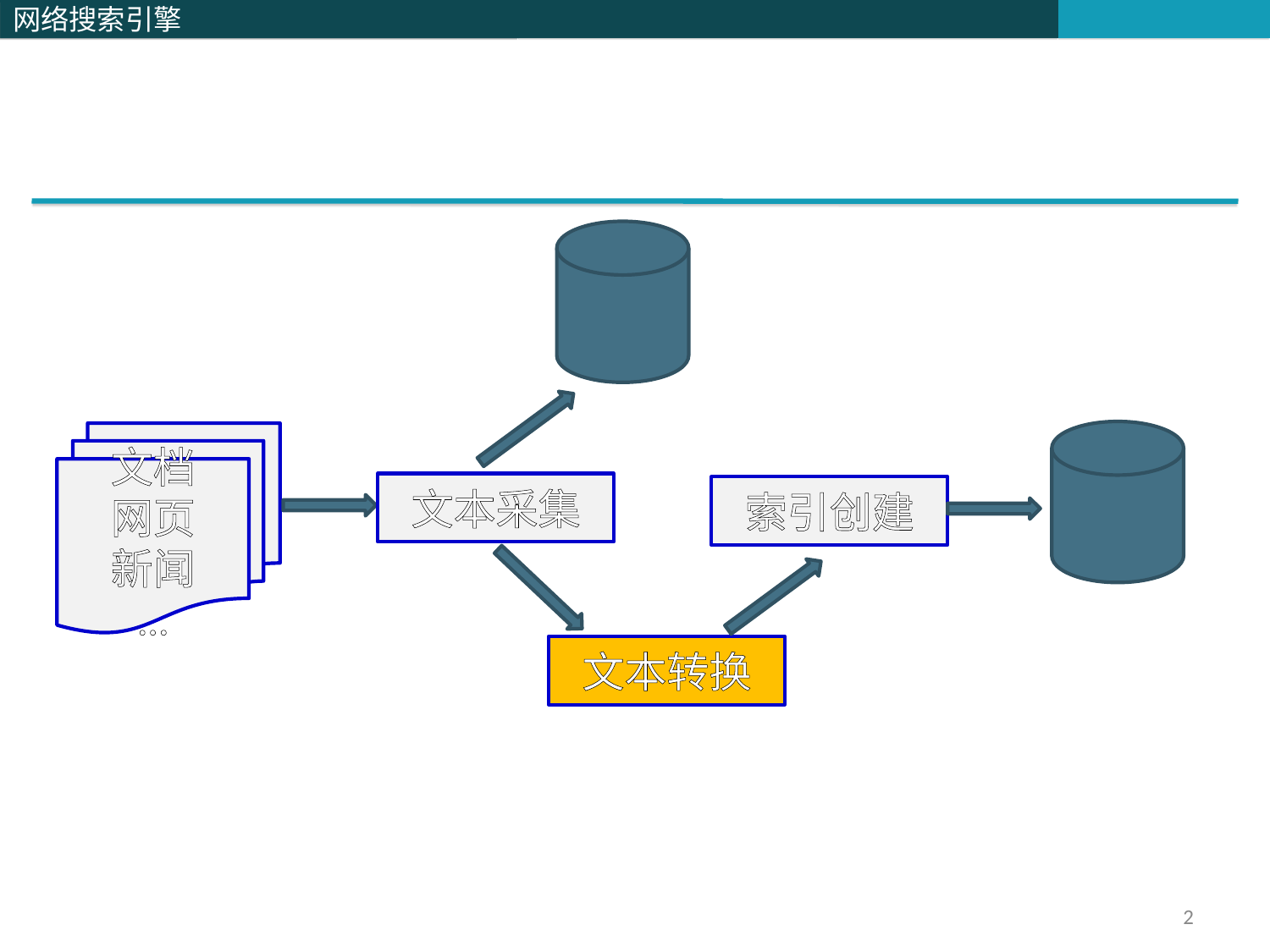

文档数据库

文档
网页
新闻
…
文本采集
索引创建

索引
文本转换
2